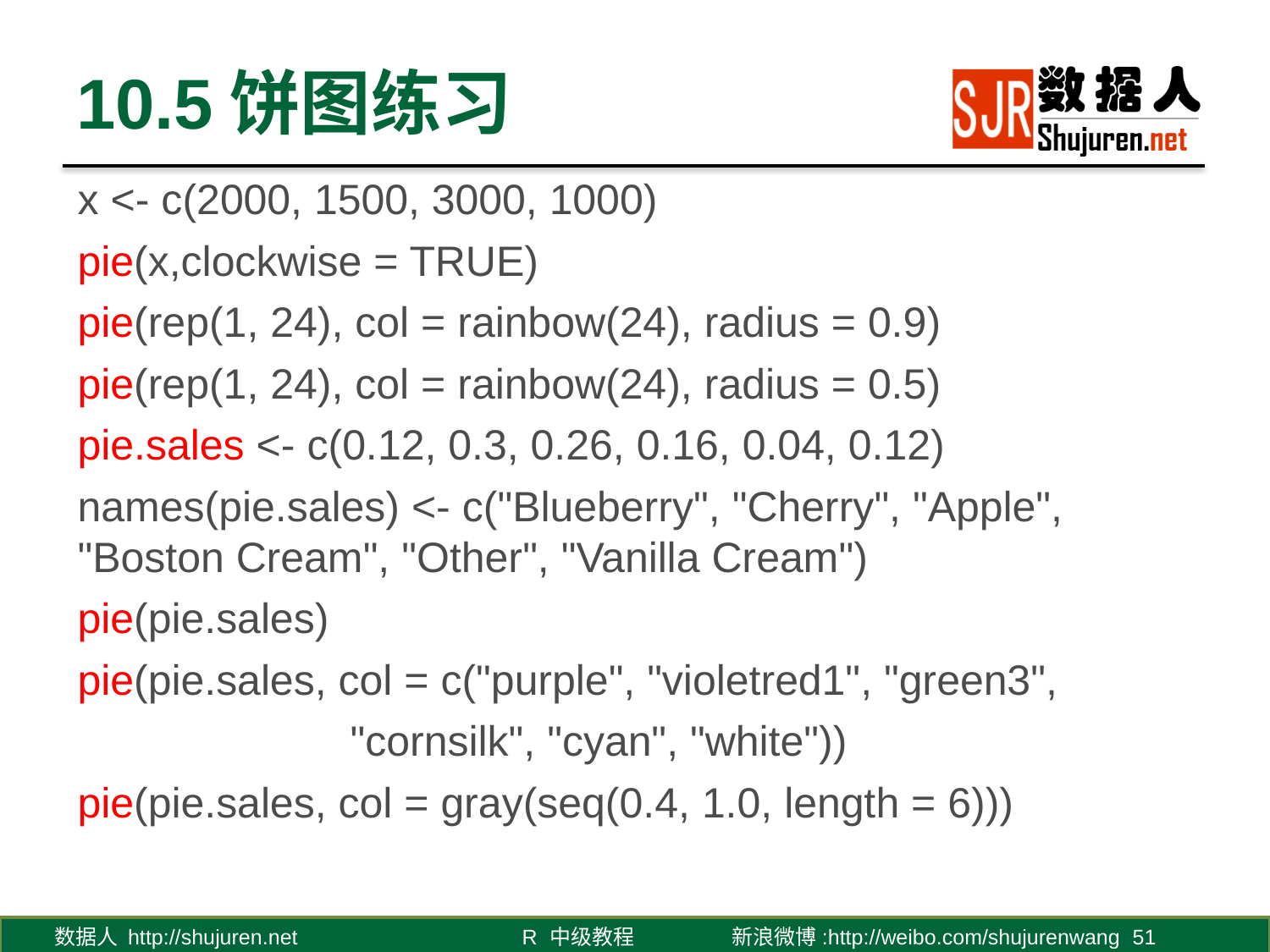

# 10.5饼图练习
x <- c(2000, 1500, 3000, 1000)
pie(x,clockwise = TRUE)
pie(rep(1, 24), col = rainbow(24), radius = 0.9)
pie(rep(1, 24), col = rainbow(24), radius = 0.5)
pie.sales <- c(0.12, 0.3, 0.26, 0.16, 0.04, 0.12)
names(pie.sales) <- c("Blueberry", "Cherry", "Apple", "Boston Cream", "Other", "Vanilla Cream")
pie(pie.sales)
pie(pie.sales, col = c("purple", "violetred1", "green3",
                       "cornsilk", "cyan", "white"))
pie(pie.sales, col = gray(seq(0.4, 1.0, length = 6)))